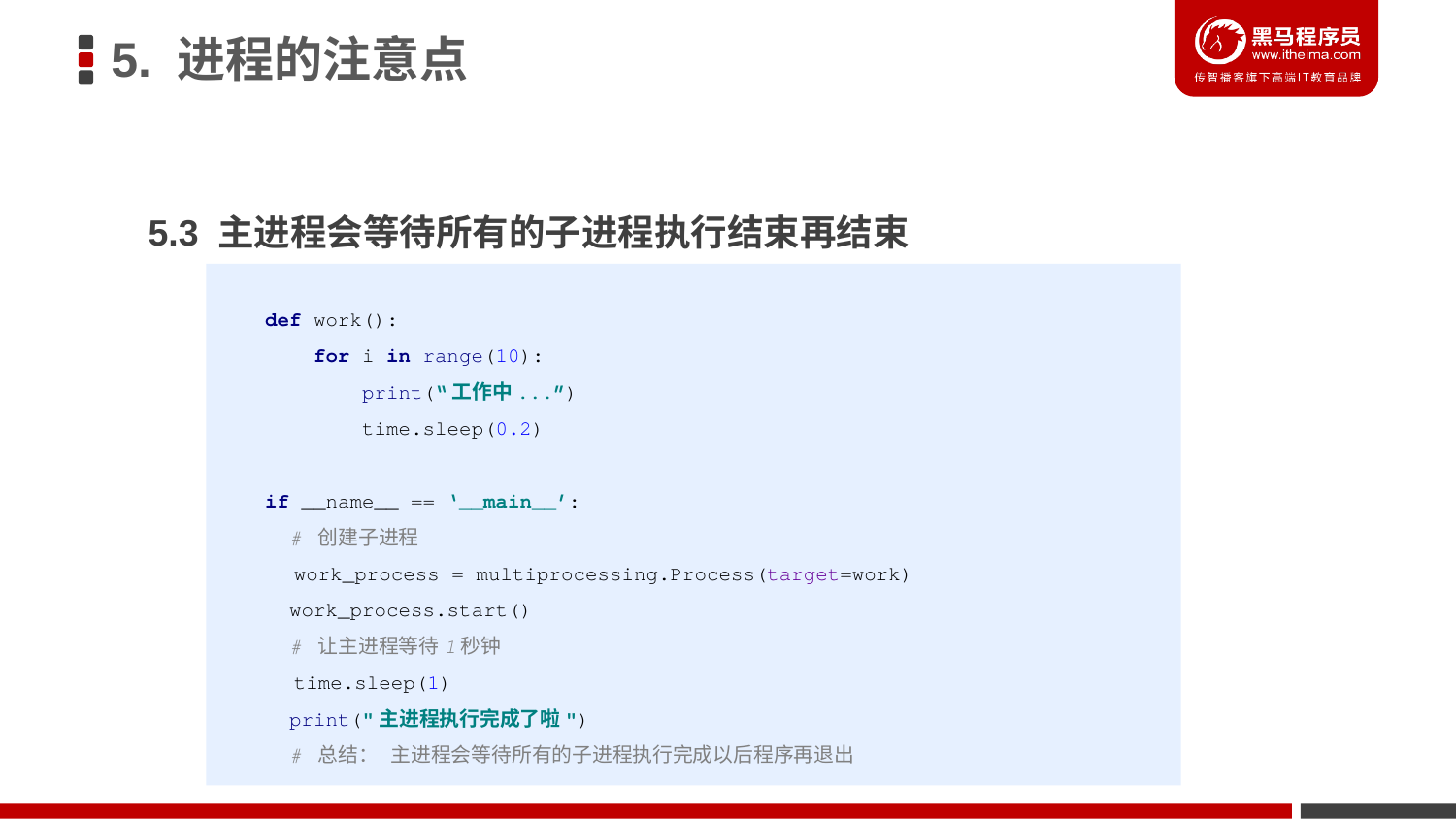

5. 进程的注意点
5.3 主进程会等待所有的子进程执行结束再结束

def work():
    for i in range(10):
        print(“工作中...”)
        time.sleep(0.2)
if __name__ == ‘__main__’:
  # 创建子进程
  work_process = multiprocessing.Process(target=work)
  work_process.start()
  # 让主进程等待1秒钟
  time.sleep(1)
  print("主进程执行完成了啦")
  # 总结： 主进程会等待所有的子进程执行完成以后程序再退出